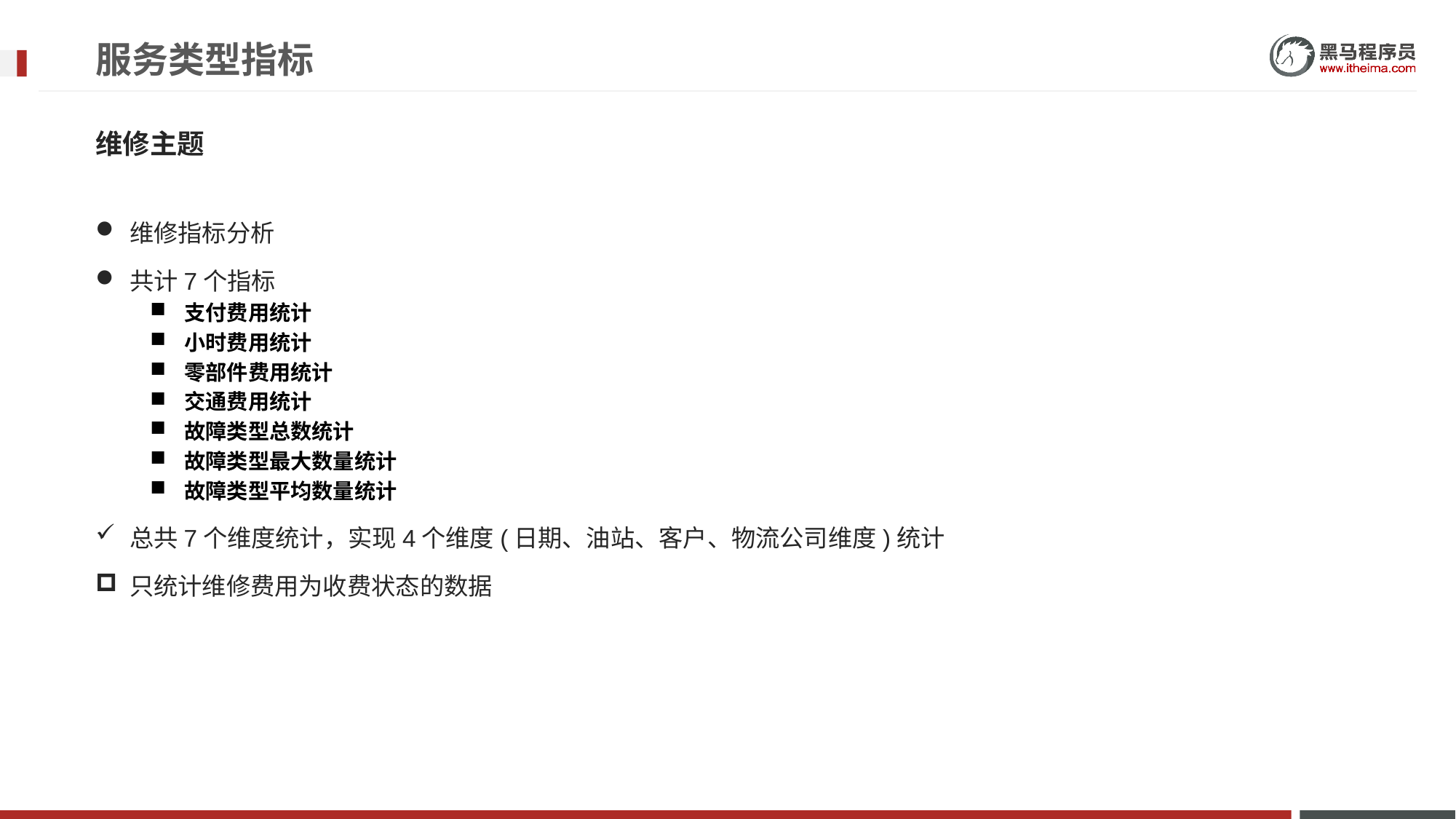

# 服务类型指标
维修主题
维修指标分析
共计7个指标
支付费用统计
小时费用统计
零部件费用统计
交通费用统计
故障类型总数统计
故障类型最大数量统计
故障类型平均数量统计
总共7个维度统计，实现4个维度(日期、油站、客户、物流公司维度)统计
只统计维修费用为收费状态的数据